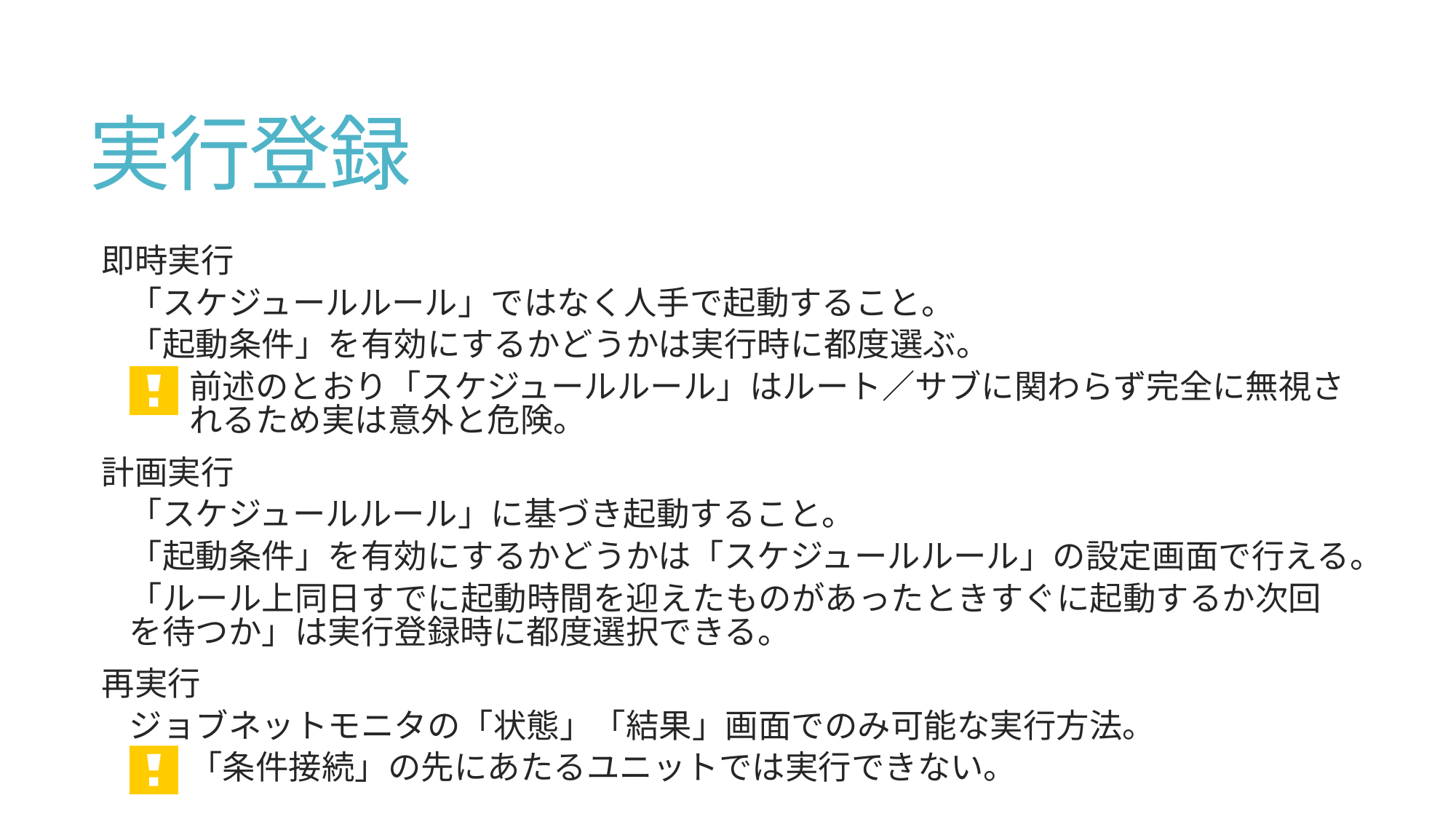

# 実行登録
即時実行
「スケジュールルール」ではなく人手で起動すること。
「起動条件」を有効にするかどうかは実行時に都度選ぶ。
前述のとおり「スケジュールルール」はルート／サブに関わらず完全に無視されるため実は意外と危険。
計画実行
「スケジュールルール」に基づき起動すること。
「起動条件」を有効にするかどうかは「スケジュールルール」の設定画面で行える。
「ルール上同日すでに起動時間を迎えたものがあったときすぐに起動するか次回を待つか」は実行登録時に都度選択できる。
再実行
ジョブネットモニタの「状態」「結果」画面でのみ可能な実行方法。
「条件接続」の先にあたるユニットでは実行できない。